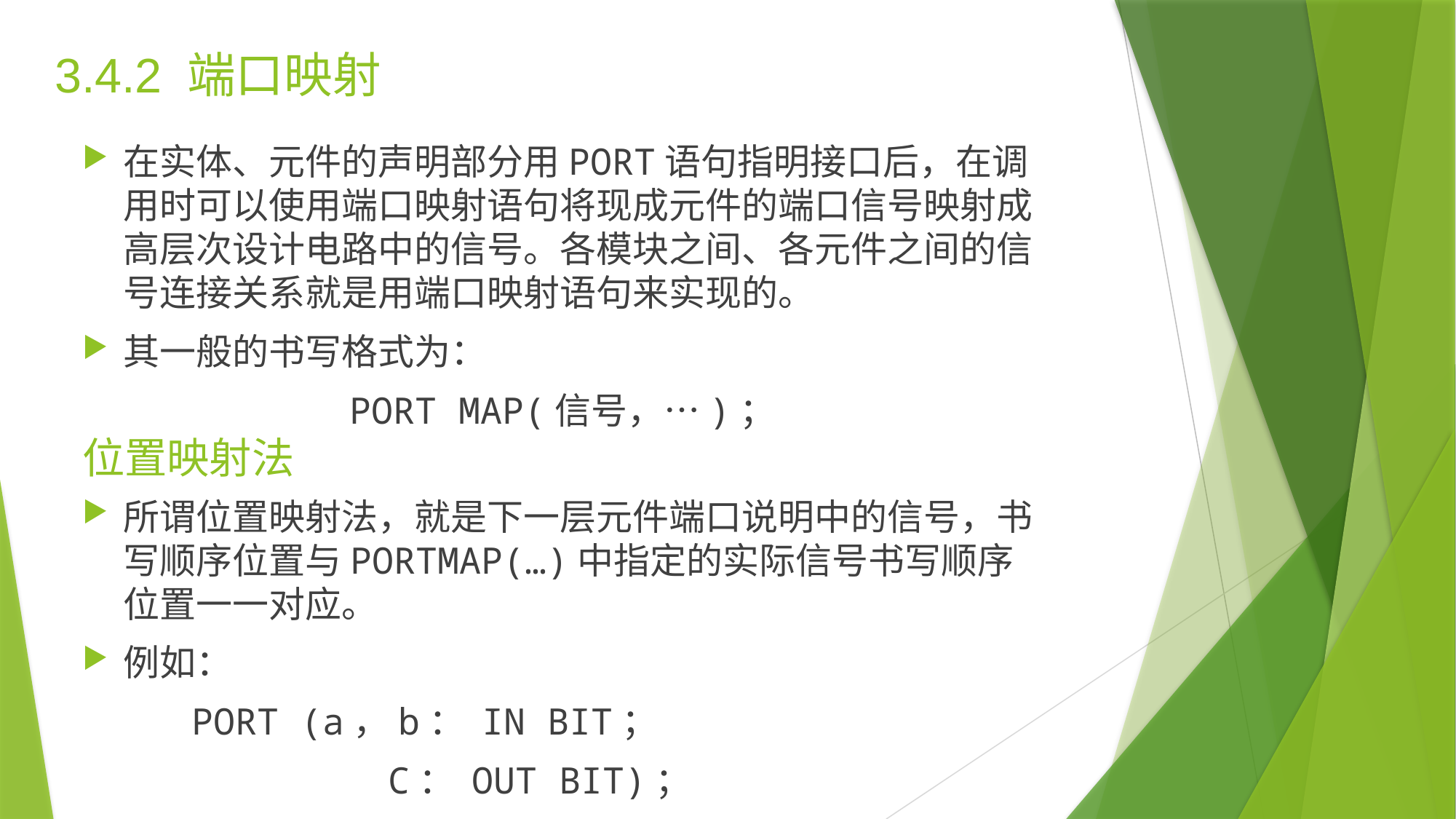

# 3.4.2 端口映射
在实体、元件的声明部分用PORT语句指明接口后，在调用时可以使用端口映射语句将现成元件的端口信号映射成高层次设计电路中的信号。各模块之间、各元件之间的信号连接关系就是用端口映射语句来实现的。
其一般的书写格式为：
PORT MAP(信号，…)；
位置映射法
所谓位置映射法，就是下一层元件端口说明中的信号，书写顺序位置与PORTMAP(…)中指定的实际信号书写顺序位置一一对应。
例如：
     PORT (a，b： IN BIT；
              C： OUT BIT)；